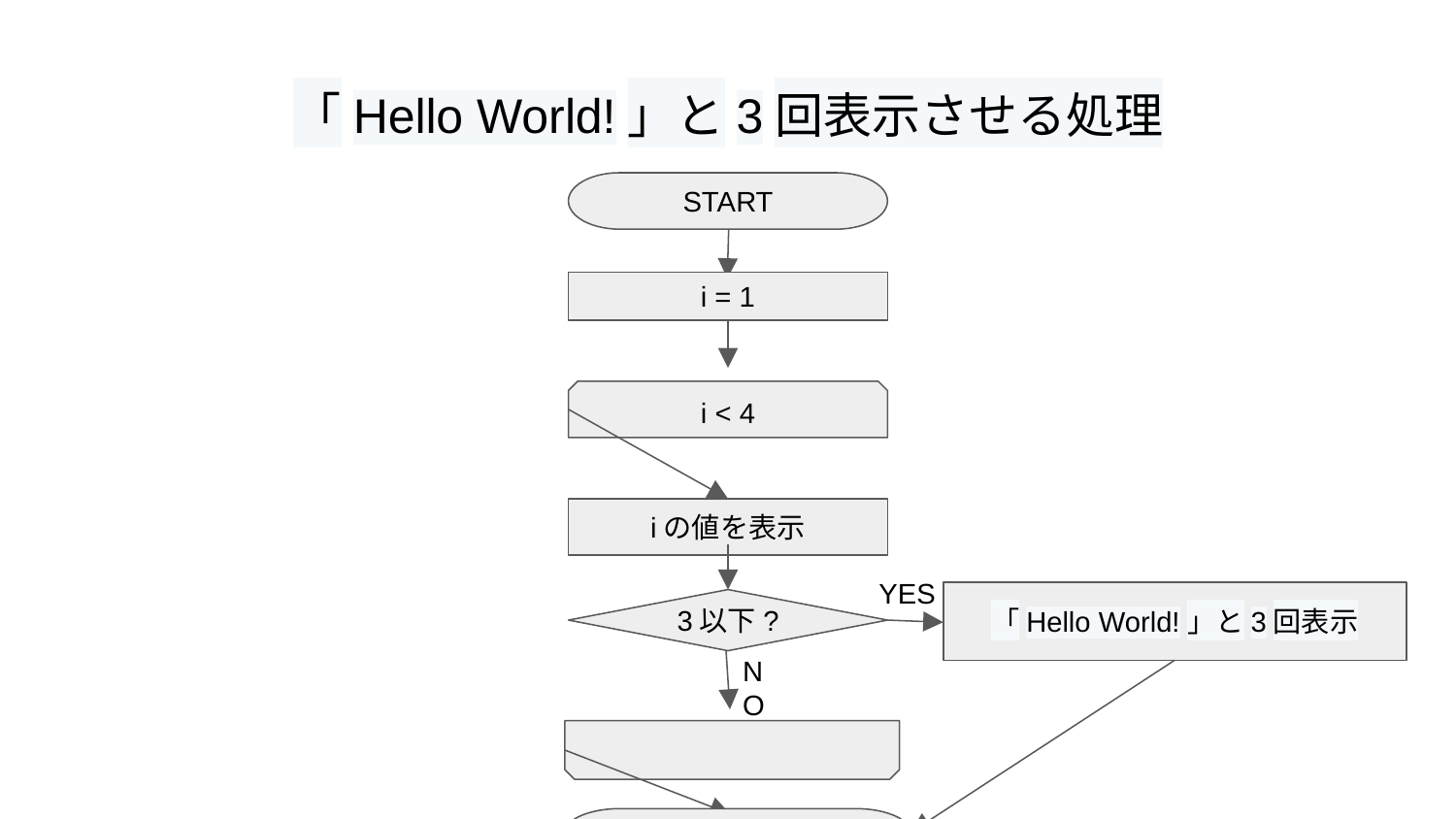

# 「Hello World!」と3回表示させる処理

START
i = 1
i < 4
iの値を表示
YES
「Hello World!」と3回表示
3以下?
NO

END